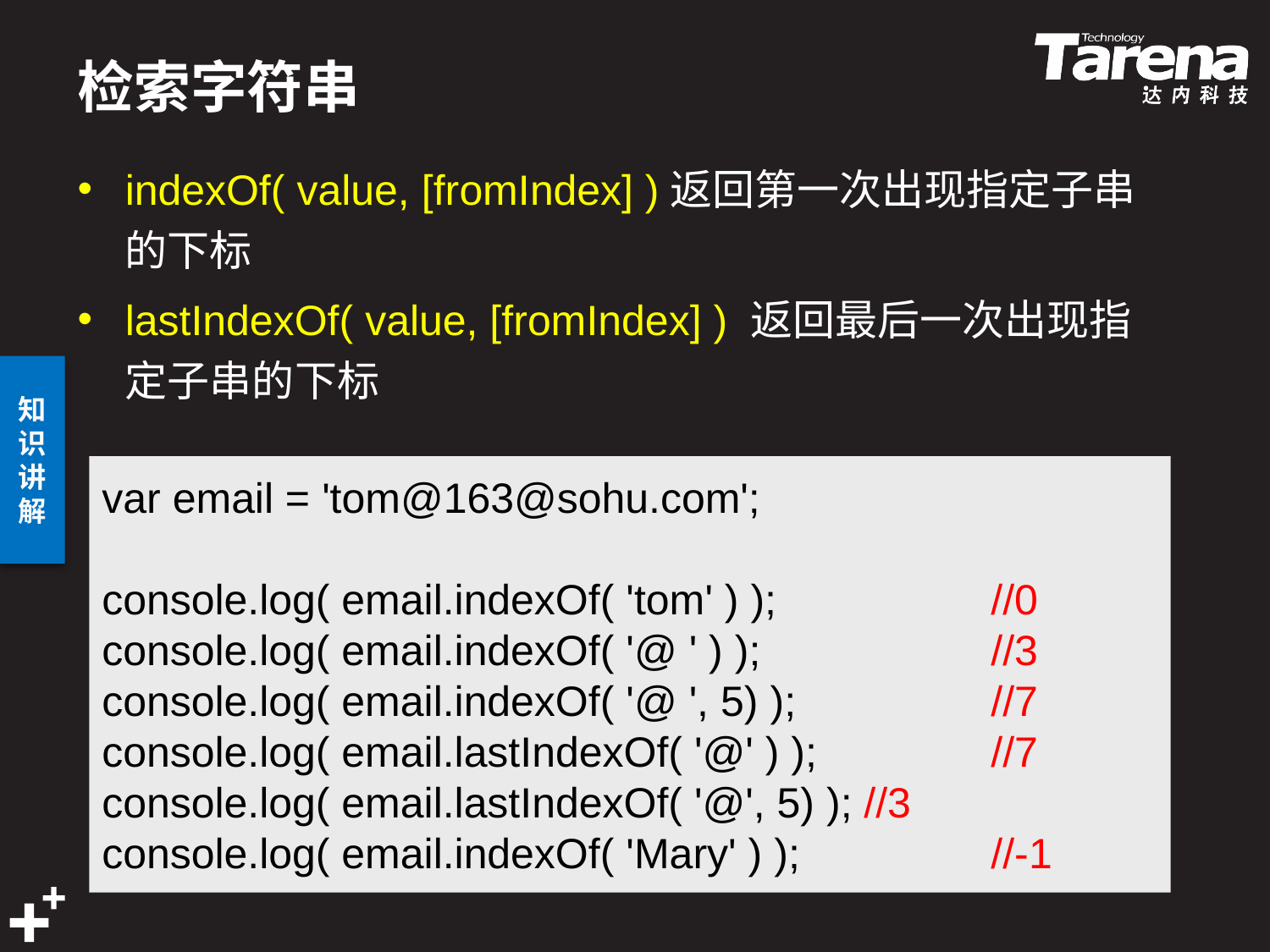

# 检索字符串
indexOf( value, [fromIndex] )返回第一次出现指定子串的下标
lastIndexOf( value, [fromIndex] ) 返回最后一次出现指定子串的下标
var email = 'tom@163@sohu.com';

console.log( email.indexOf( 'tom' ) );		//0
console.log( email.indexOf( '@ ' ) );		//3
console.log( email.indexOf( '@ ', 5) );		//7
console.log( email.lastIndexOf( '@' ) );		//7
console.log( email.lastIndexOf( '@', 5) );	//3
console.log( email.indexOf( 'Mary' ) );		//-1